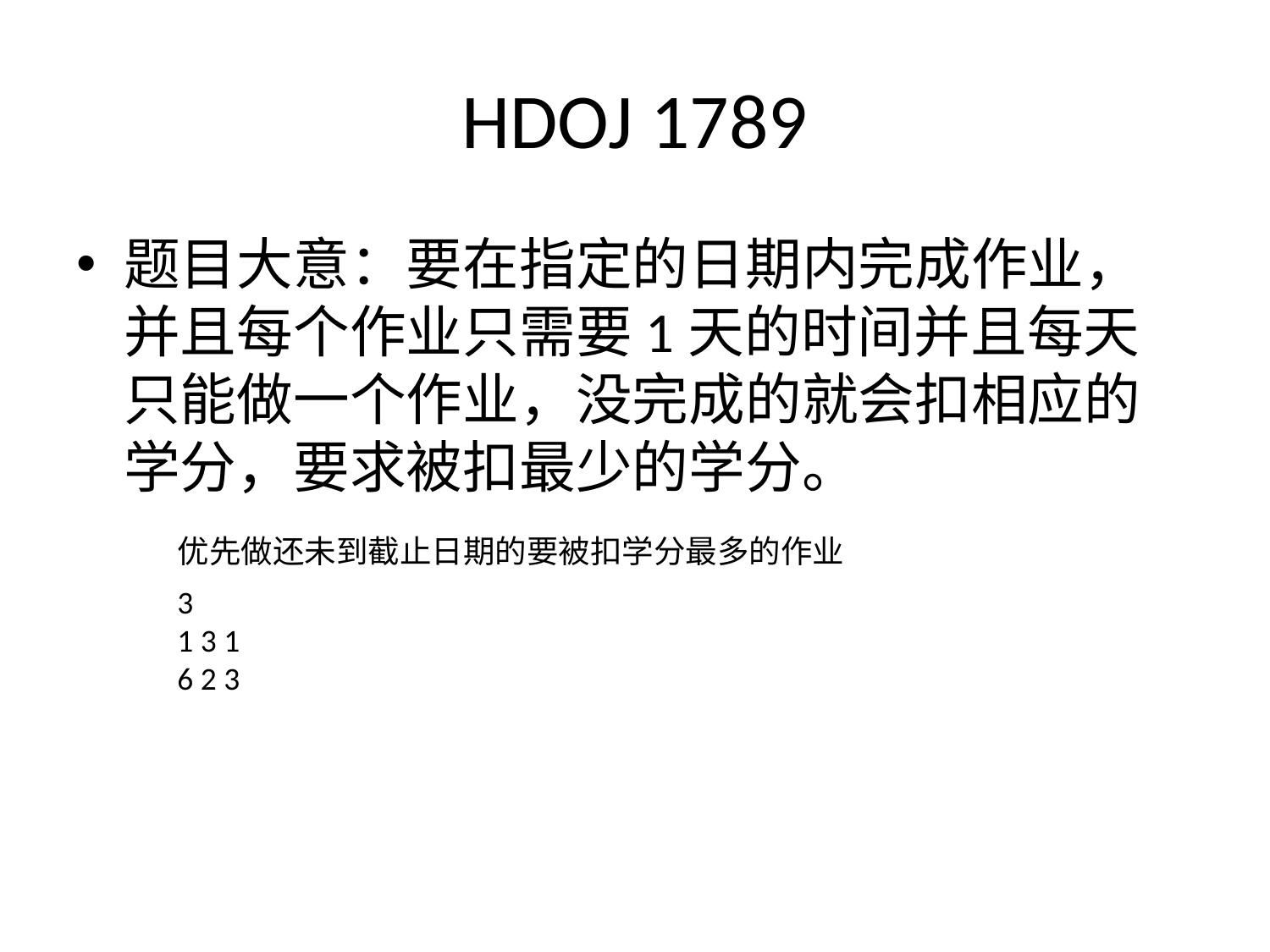

# HDOJ 1789
题目大意：要在指定的日期内完成作业，并且每个作业只需要1天的时间并且每天只能做一个作业，没完成的就会扣相应的学分，要求被扣最少的学分。
优先做还未到截止日期的要被扣学分最多的作业
3
1 3 1
6 2 3